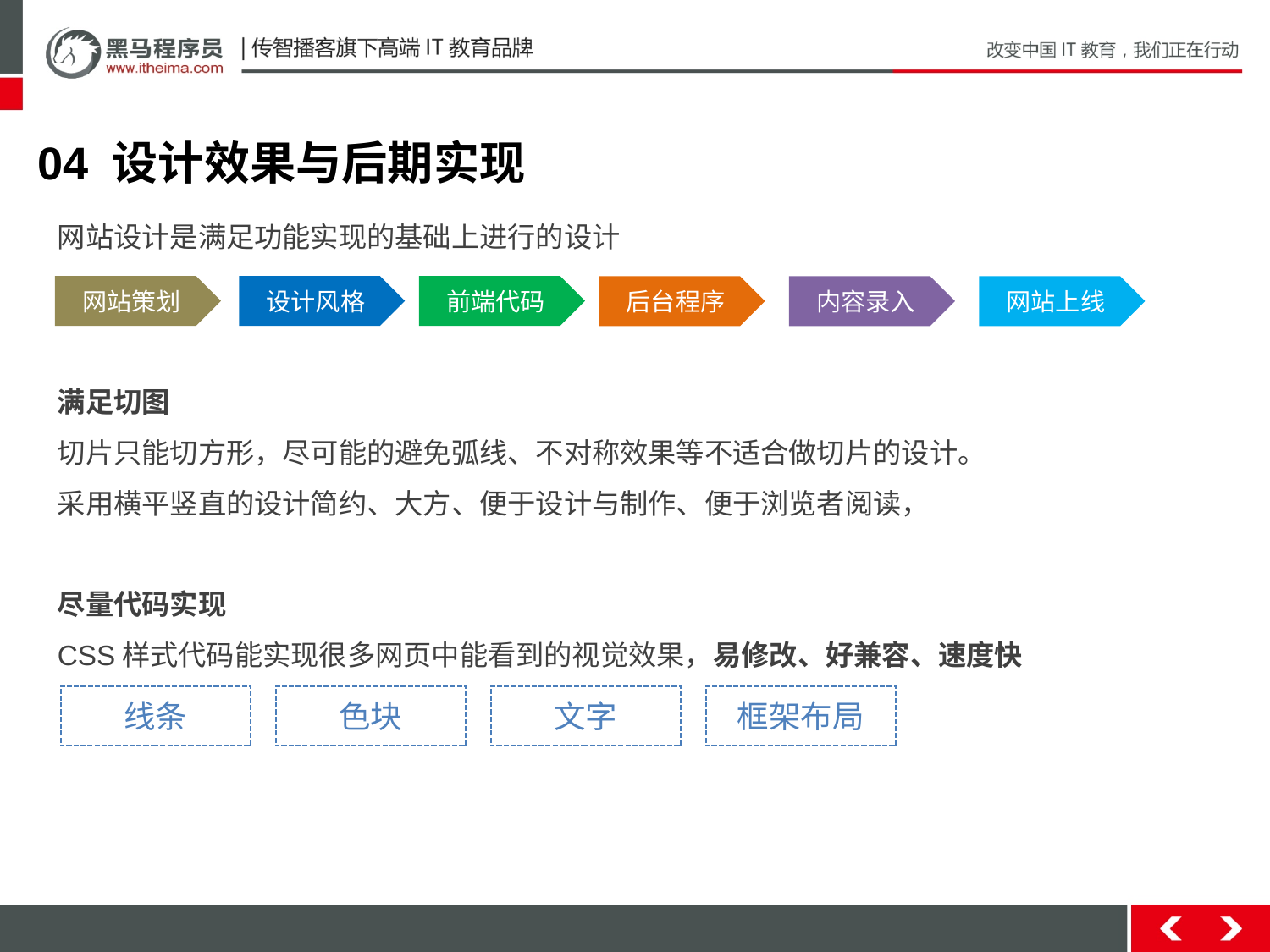

04 设计效果与后期实现
网站设计是满足功能实现的基础上进行的设计
网站策划
设计风格
前端代码
后台程序
内容录入
网站上线
满足切图
切片只能切方形，尽可能的避免弧线、不对称效果等不适合做切片的设计。
采用横平竖直的设计简约、大方、便于设计与制作、便于浏览者阅读，

尽量代码实现
CSS样式代码能实现很多网页中能看到的视觉效果，易修改、好兼容、速度快
线条
色块
文字
框架布局